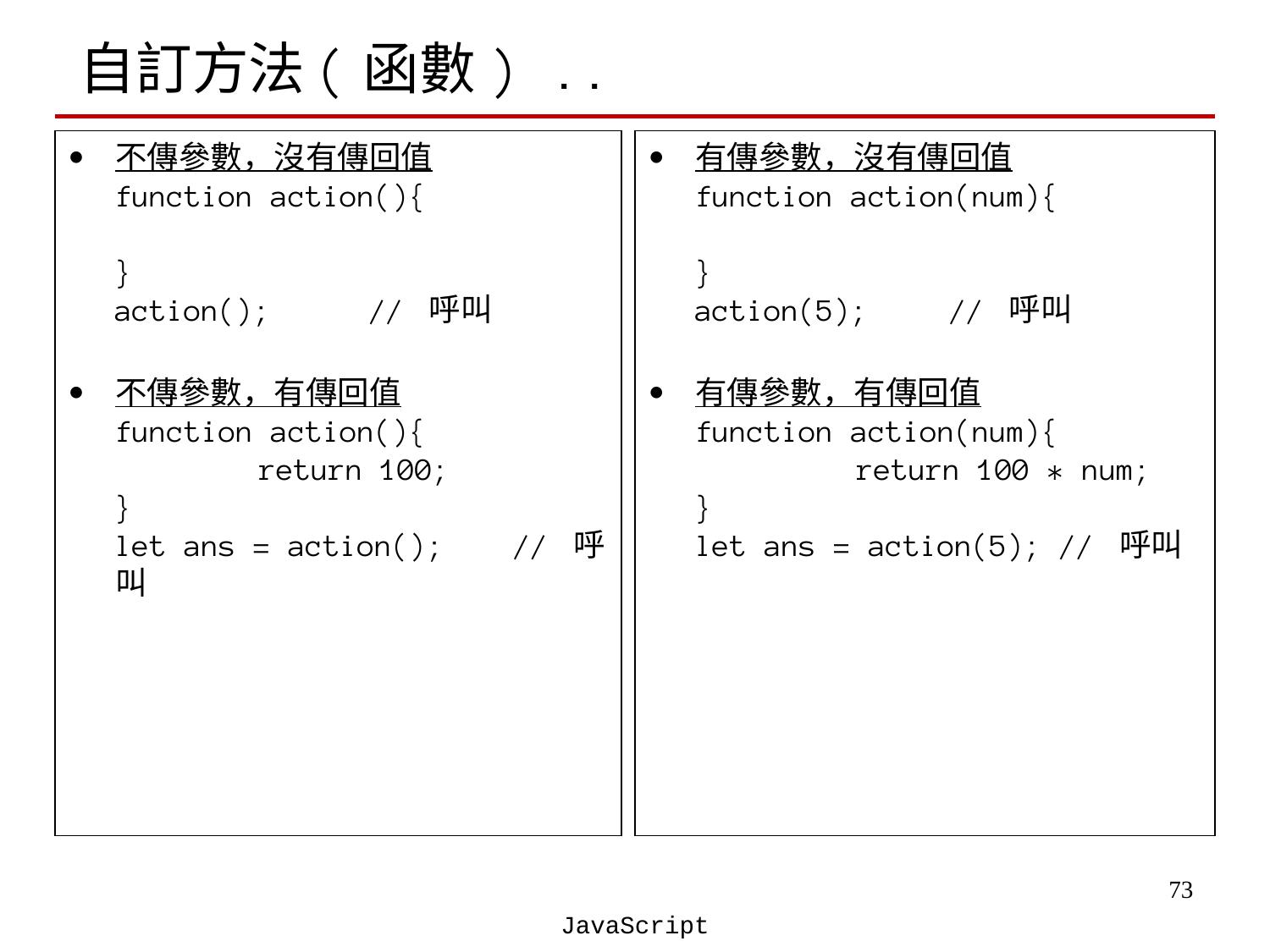

# 自訂方法(函數) ..
不傳參數，沒有傳回值
function action(){
}
action();	// 呼叫
不傳參數，有傳回值
function action(){
	 return 100;
}
let ans = action();	 // 呼叫

有傳參數，沒有傳回值
function action(num){
}
action(5);	// 呼叫
有傳參數，有傳回值
function action(num){
	  return 100 * num;
}
let ans = action(5); // 呼叫
73
JavaScript